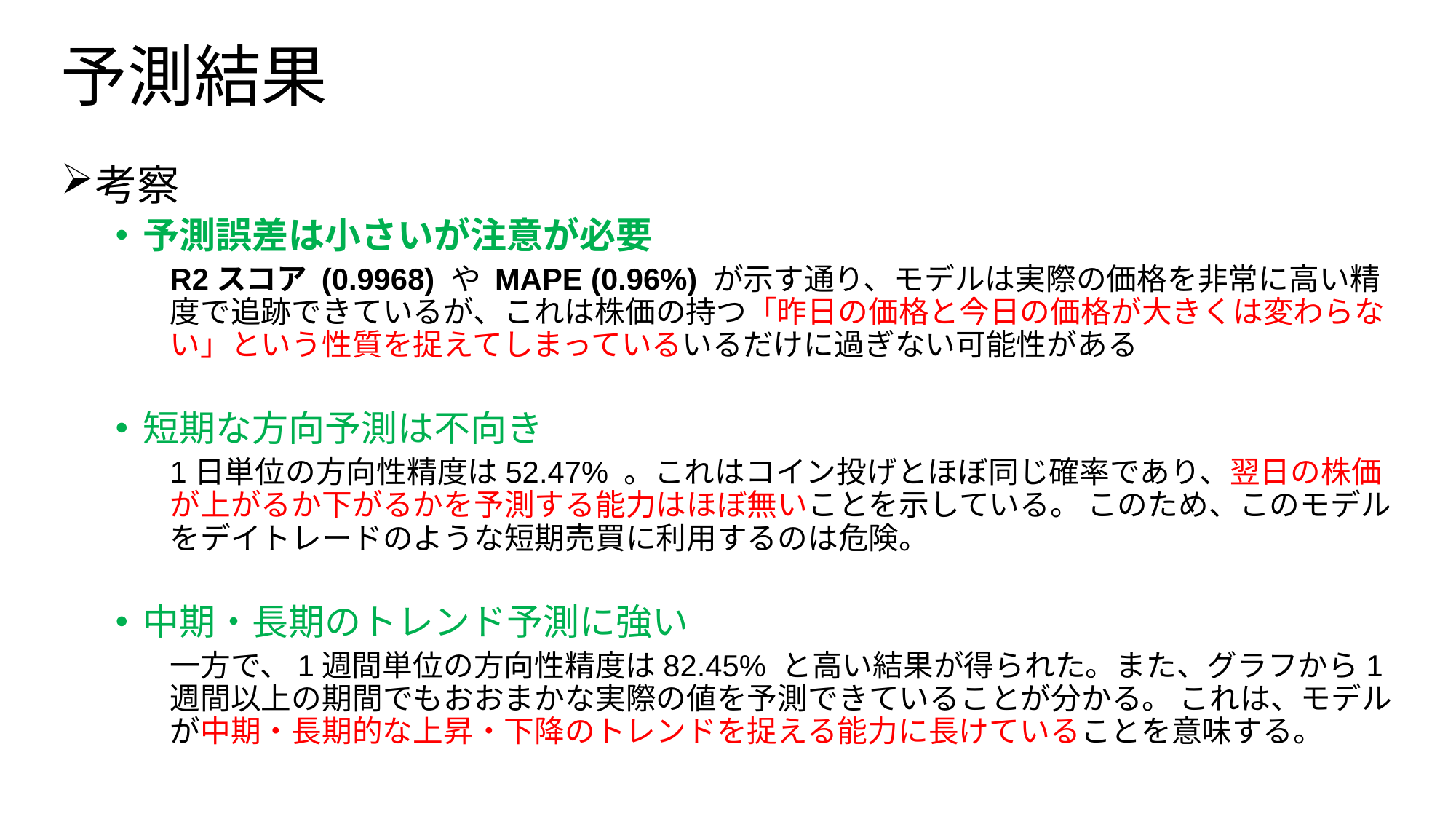

# 予測結果
考察
予測誤差は小さいが注意が必要
R2スコア (0.9968) や MAPE (0.96%) が示す通り、モデルは実際の価格を非常に高い精度で追跡できているが、これは株価の持つ「昨日の価格と今日の価格が大きくは変わらない」という性質を捉えてしまっているいるだけに過ぎない可能性がある

短期な方向予測は不向き
1日単位の方向性精度は52.47% 。これはコイン投げとほぼ同じ確率であり、翌日の株価が上がるか下がるかを予測する能力はほぼ無いことを示している。 このため、このモデルをデイトレードのような短期売買に利用するのは危険。

中期・長期のトレンド予測に強い
一方で、1週間単位の方向性精度は82.45% と高い結果が得られた。また、グラフから1週間以上の期間でもおおまかな実際の値を予測できていることが分かる。 これは、モデルが中期・長期的な上昇・下降のトレンドを捉える能力に長けていることを意味する。